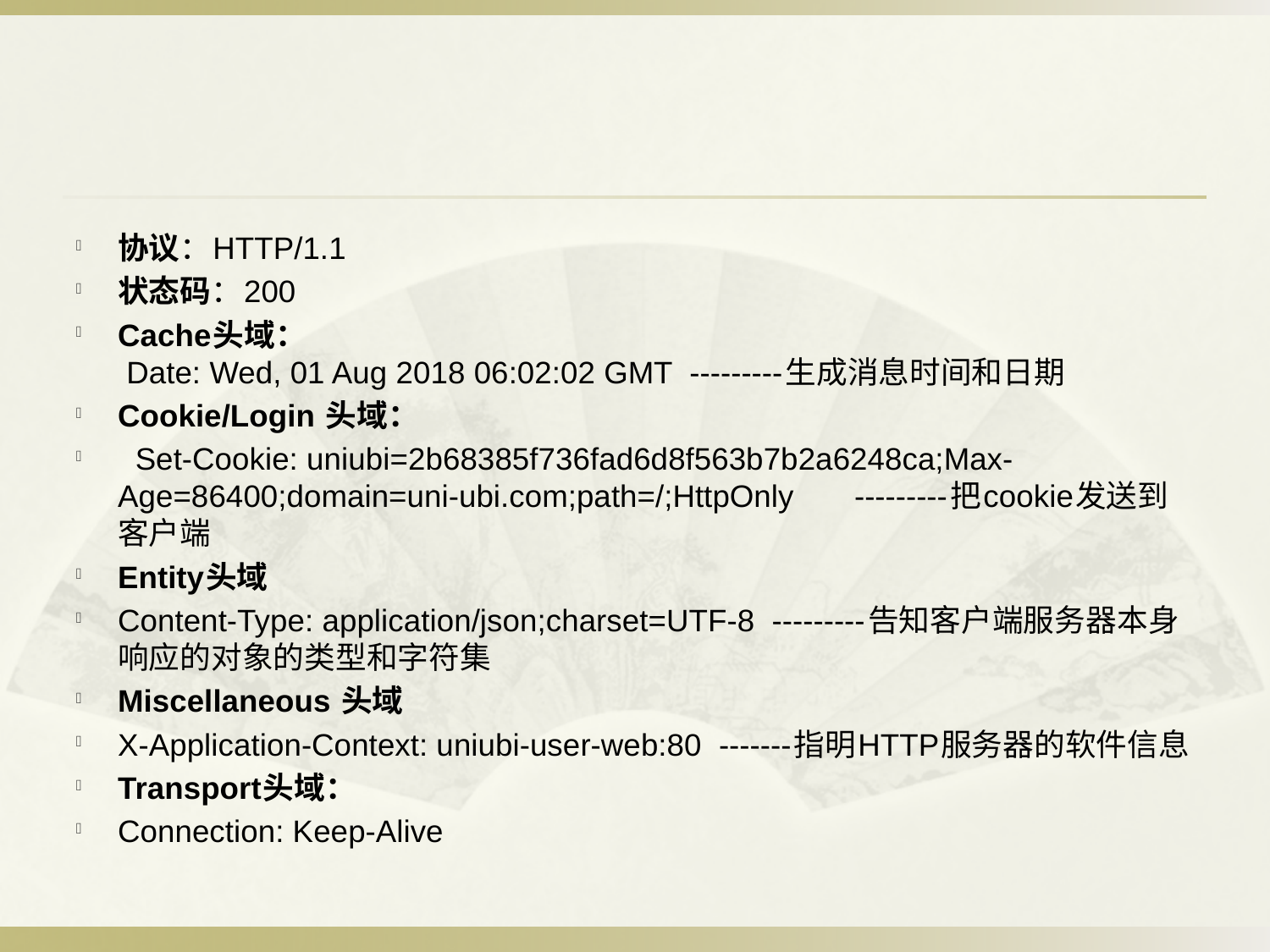

#
协议：HTTP/1.1
状态码：200
Cache头域：
 Date: Wed, 01 Aug 2018 06:02:02 GMT  ---------生成消息时间和日期
Cookie/Login 头域：
  Set-Cookie: uniubi=2b68385f736fad6d8f563b7b2a6248ca;Max-Age=86400;domain=uni-ubi.com;path=/;HttpOnly       ---------把cookie发送到客户端
Entity头域
Content-Type: application/json;charset=UTF-8  ---------告知客户端服务器本身响应的对象的类型和字符集
Miscellaneous 头域
X-Application-Context: uniubi-user-web:80  -------指明HTTP服务器的软件信息
Transport头域：
Connection: Keep-Alive